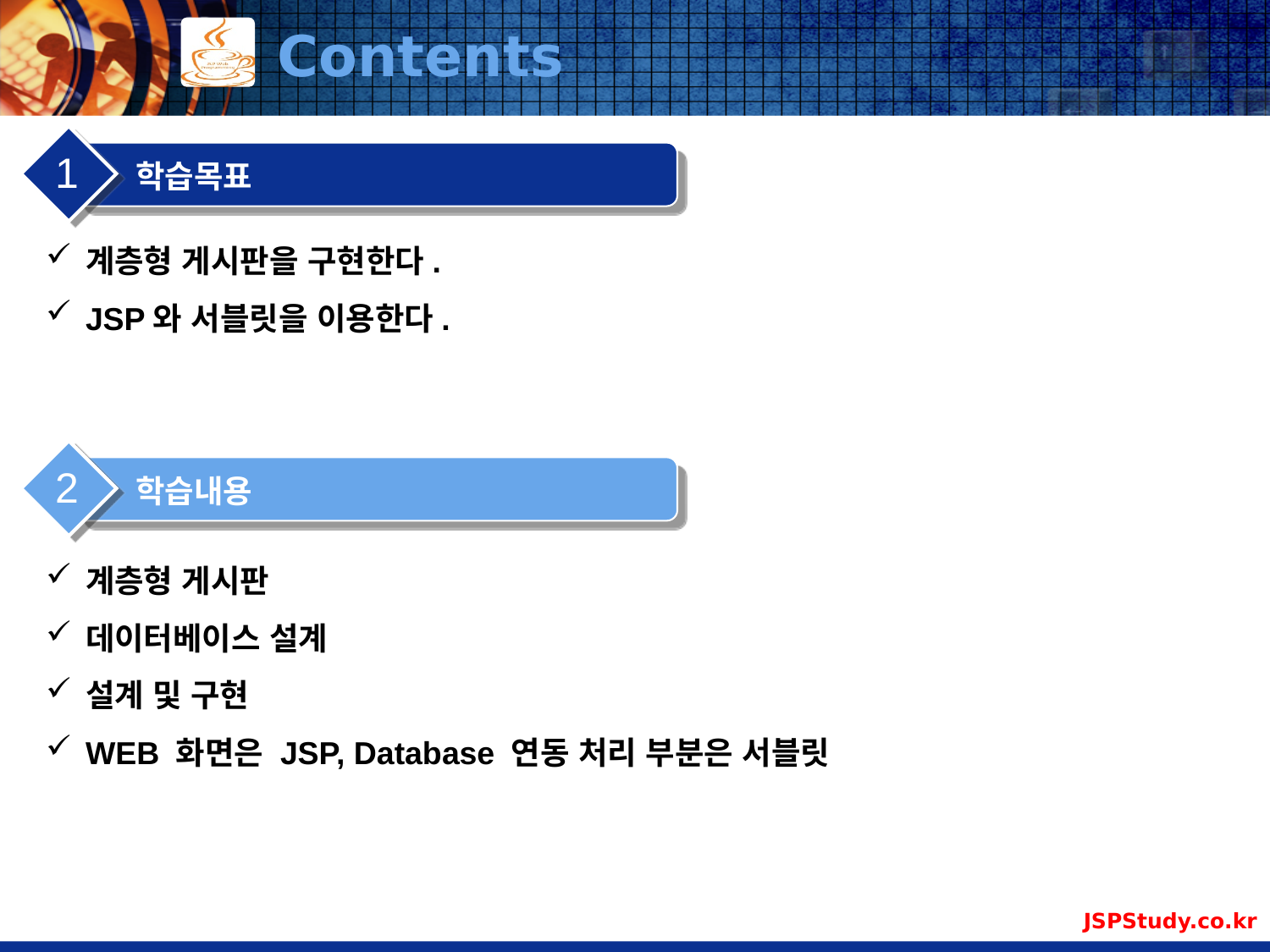

# Contents

1

학습목표
계층형 게시판을 구현한다.
JSP와 서블릿을 이용한다.

2

학습내용
계층형 게시판
데이터베이스 설계
설계 및 구현
WEB 화면은 JSP, Database 연동 처리 부분은 서블릿

JSPStudy.co.kr